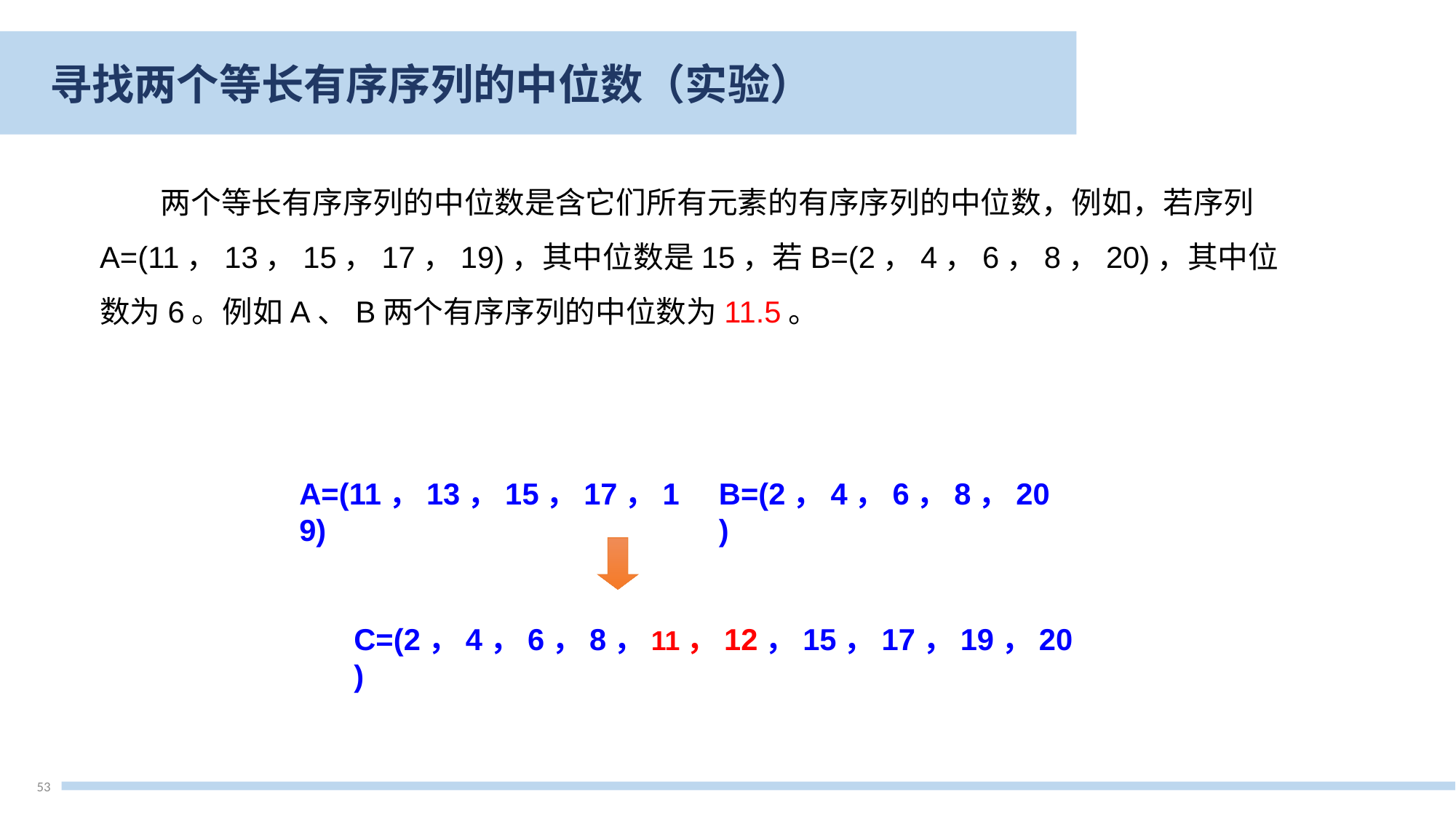

寻找两个等长有序序列的中位数（实验）
　　两个等长有序序列的中位数是含它们所有元素的有序序列的中位数，例如，若序列A=(11，13，15，17，19)，其中位数是15，若B=(2，4，6，8，20)，其中位数为6。例如A、B两个有序序列的中位数为11.5。
A=(11，13，15，17，19)
B=(2，4，6，8，20)

C=(2，4，6，8，11，12，15，17，19，20)
53